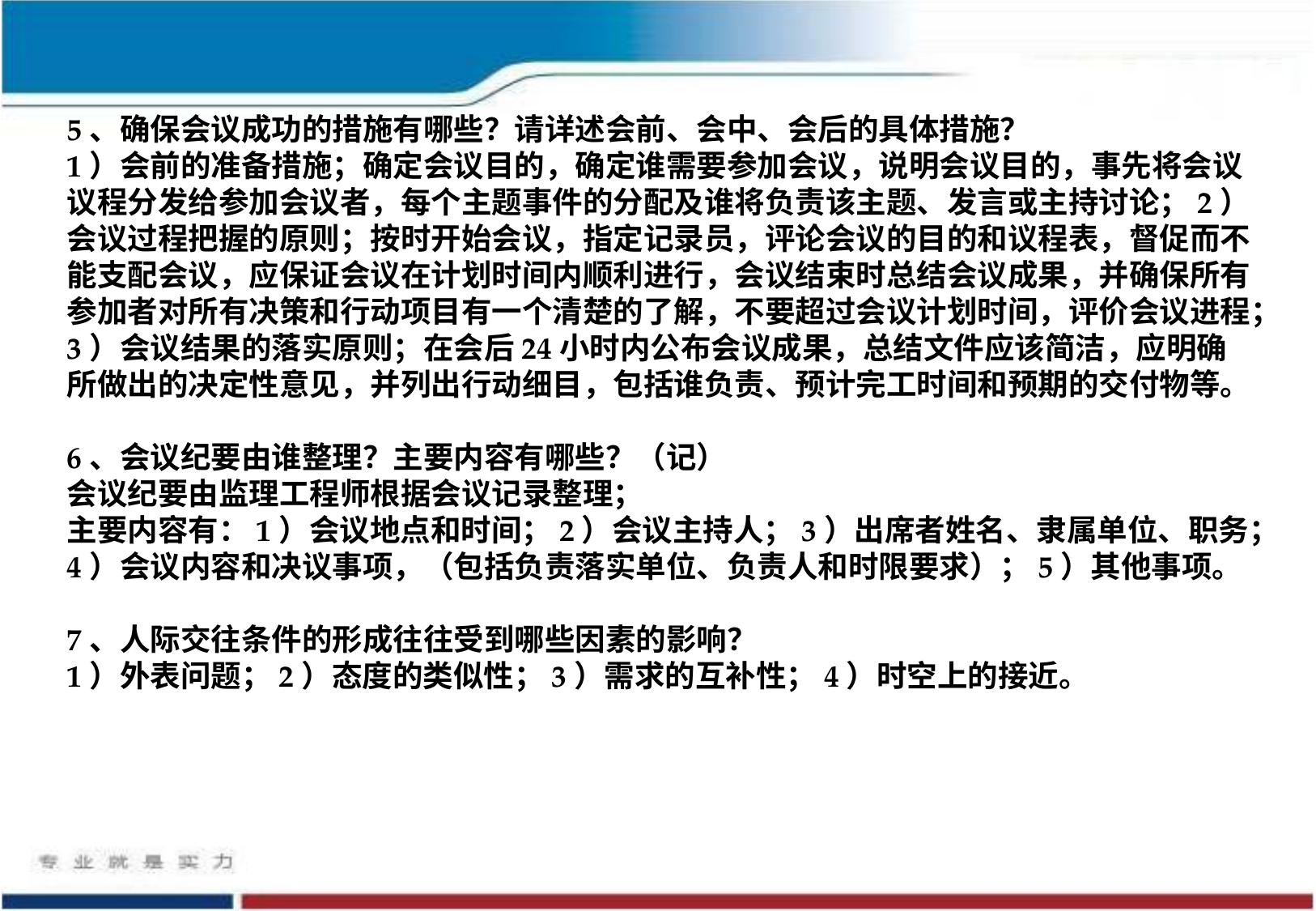

5、确保会议成功的措施有哪些？请详述会前、会中、会后的具体措施？
1）会前的准备措施；确定会议目的，确定谁需要参加会议，说明会议目的，事先将会议议程分发给参加会议者，每个主题事件的分配及谁将负责该主题、发言或主持讨论；2）会议过程把握的原则；按时开始会议，指定记录员，评论会议的目的和议程表，督促而不能支配会议，应保证会议在计划时间内顺利进行，会议结束时总结会议成果，并确保所有参加者对所有决策和行动项目有一个清楚的了解，不要超过会议计划时间，评价会议进程；3）会议结果的落实原则；在会后24小时内公布会议成果，总结文件应该简洁，应明确所做出的决定性意见，并列出行动细目，包括谁负责、预计完工时间和预期的交付物等。

6、会议纪要由谁整理？主要内容有哪些？（记）
会议纪要由监理工程师根据会议记录整理；
主要内容有：1）会议地点和时间；2）会议主持人；3）出席者姓名、隶属单位、职务；4）会议内容和决议事项，（包括负责落实单位、负责人和时限要求）；5）其他事项。

7、人际交往条件的形成往往受到哪些因素的影响？
1）外表问题；2）态度的类似性；3）需求的互补性；4）时空上的接近。